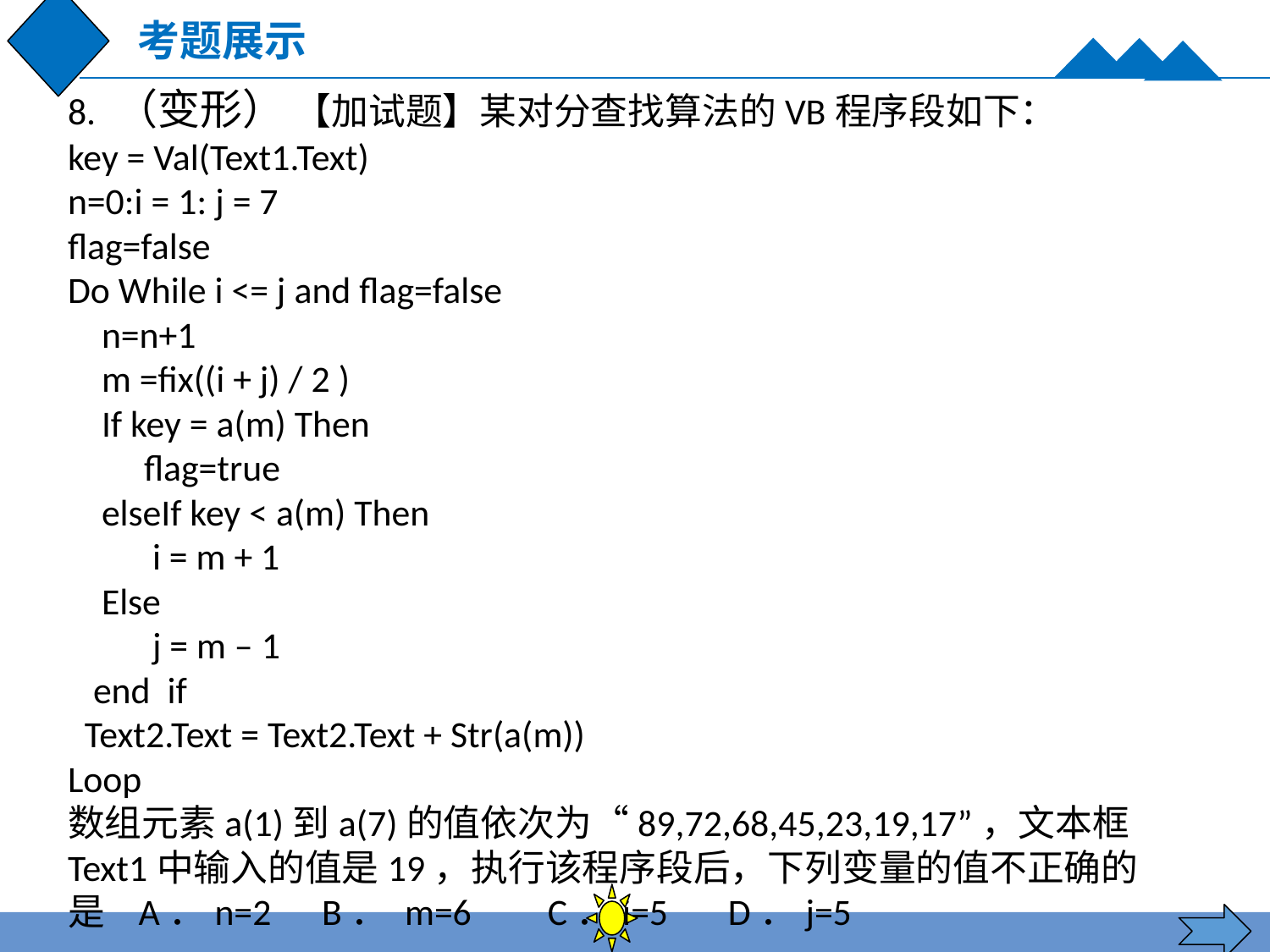

考题展示

8. （变形） 【加试题】某对分查找算法的VB程序段如下：
key = Val(Text1.Text)
n=0:i = 1: j = 7
flag=false
Do While i <= j and flag=false
    n=n+1
    m =fix((i + j) / 2 )
    If key = a(m) Then
         flag=true
    elseIf key < a(m) Then
          i = m + 1
    Else
          j = m – 1
   end  if
  Text2.Text = Text2.Text + Str(a(m))
Loop
数组元素a(1)到a(7)的值依次为“89,72,68,45,23,19,17”，文本框Text1中输入的值是19，执行该程序段后，下列变量的值不正确的是   A．n=2 	B． m=6         C．i=5  	   D．j=5